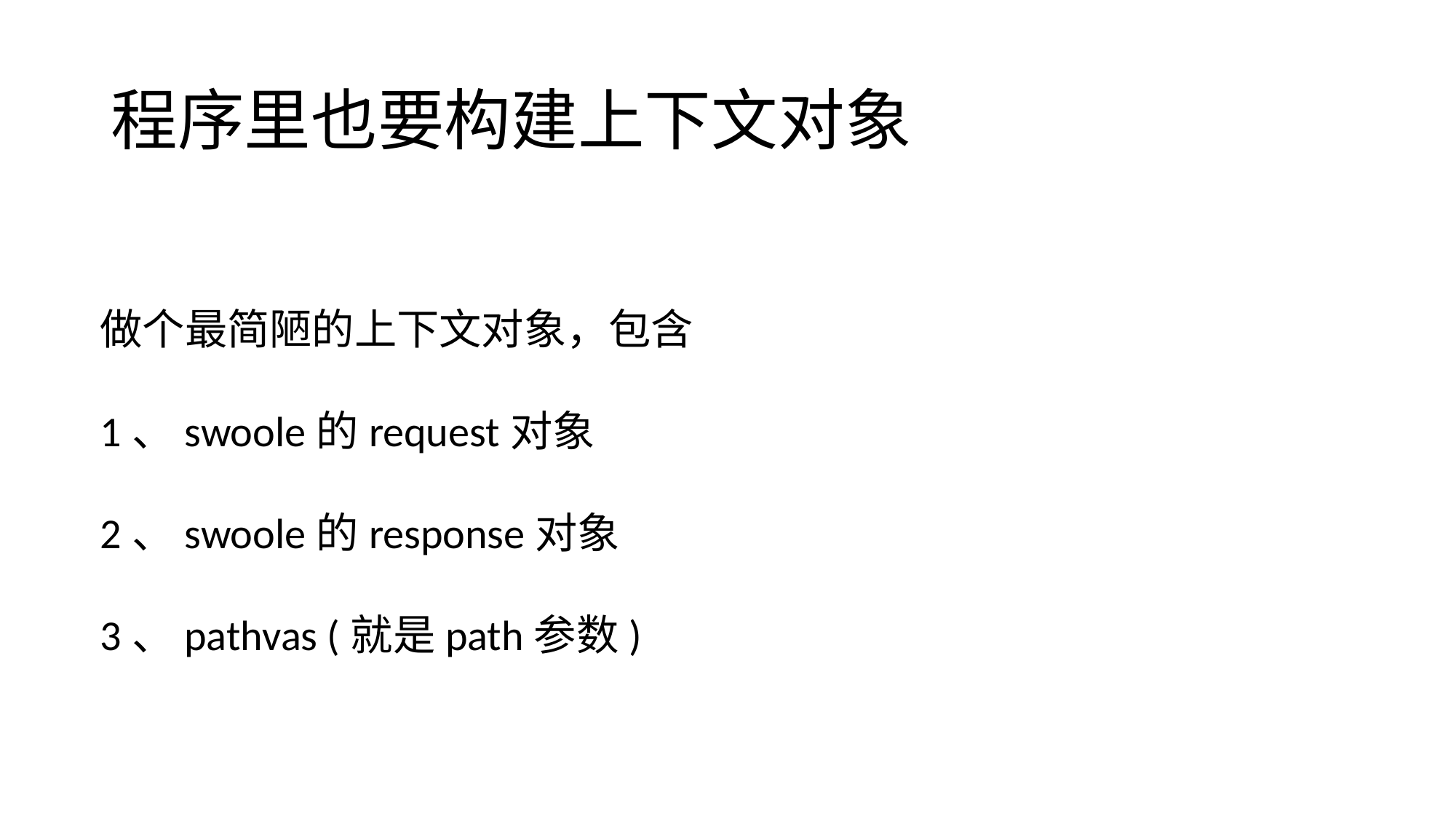

# 程序里也要构建上下文对象
做个最简陋的上下文对象，包含

1、swoole的request对象

2、swoole的response对象

3、pathvas (就是path参数)